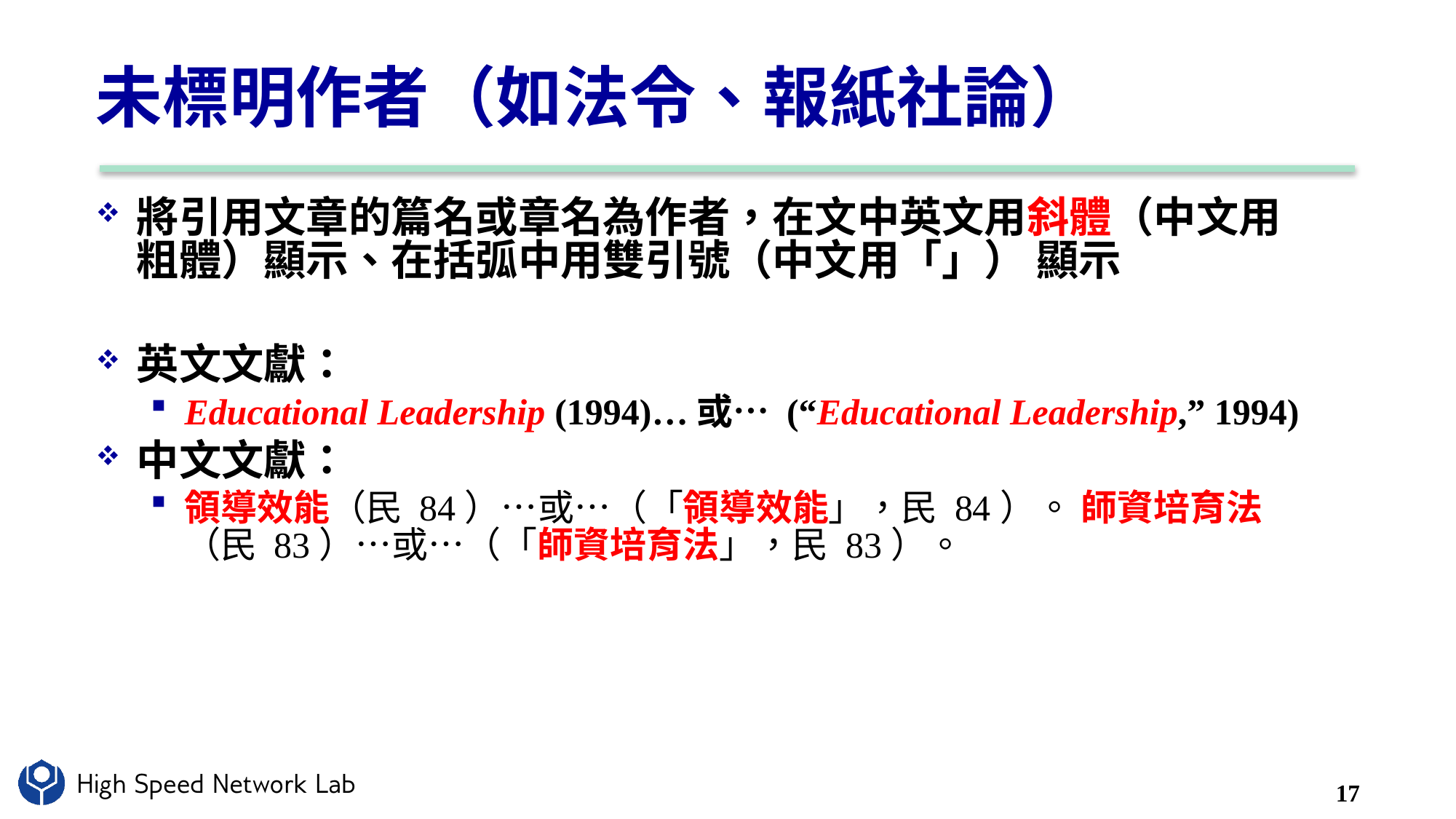

# 未標明作者（如法令、報紙社論）
將引用文章的篇名或章名為作者，在文中英文用斜體（中文用粗體）顯示、在括弧中用雙引號（中文用「」） 顯示

英文文獻：
Educational Leadership (1994)…或… (“Educational Leadership,” 1994)
中文文獻：
領導效能（民 84）…或…（「領導效能」，民 84）。 師資培育法（民 83）…或…（「師資培育法」，民 83）。

17